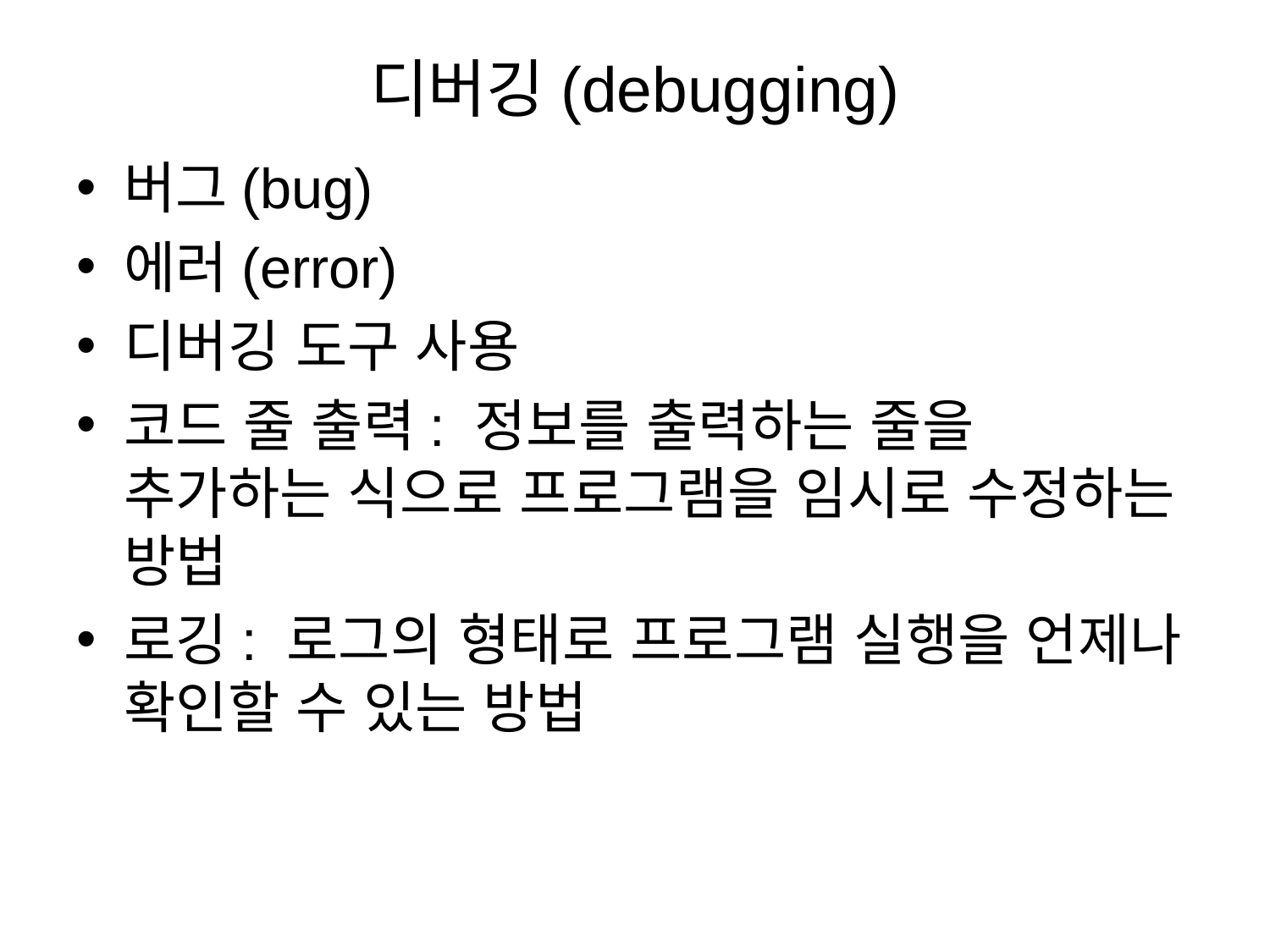

# 디버깅(debugging)
버그(bug)
에러(error)
디버깅 도구 사용
코드 줄 출력: 정보를 출력하는 줄을 추가하는 식으로 프로그램을 임시로 수정하는 방법
로깅: 로그의 형태로 프로그램 실행을 언제나 확인할 수 있는 방법